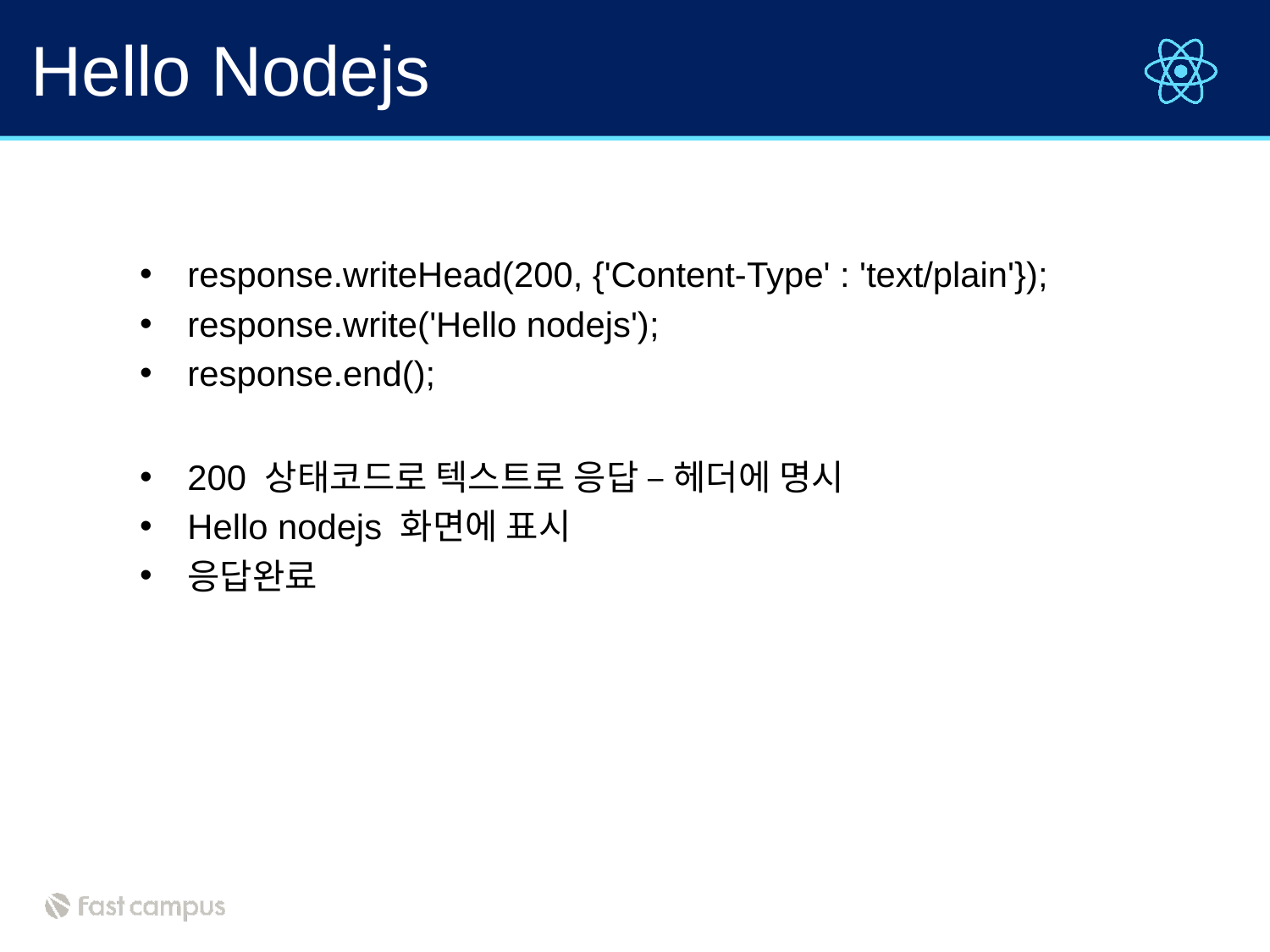

# Hello Nodejs
response.writeHead(200, {'Content-Type' : 'text/plain'});
response.write('Hello nodejs');
response.end();

200 상태코드로 텍스트로 응답 – 헤더에 명시
Hello nodejs 화면에 표시
응답완료